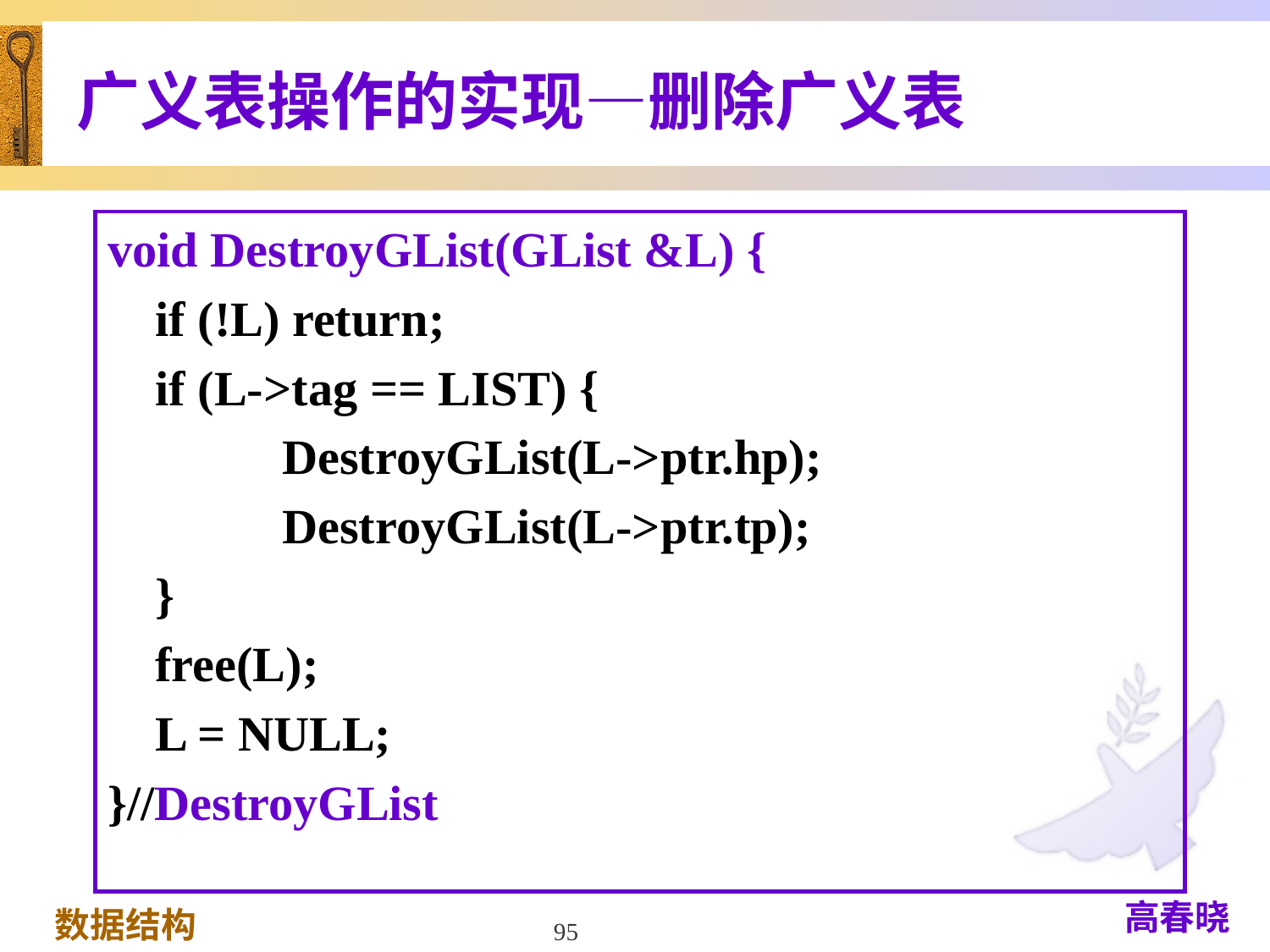

# 广义表操作的实现—删除广义表
void DestroyGList(GList &L) {
	if (!L) return;
	if (L->tag == LIST) {
		DestroyGList(L->ptr.hp);
		DestroyGList(L->ptr.tp);
	}
	free(L);
	L = NULL;
}//DestroyGList
95